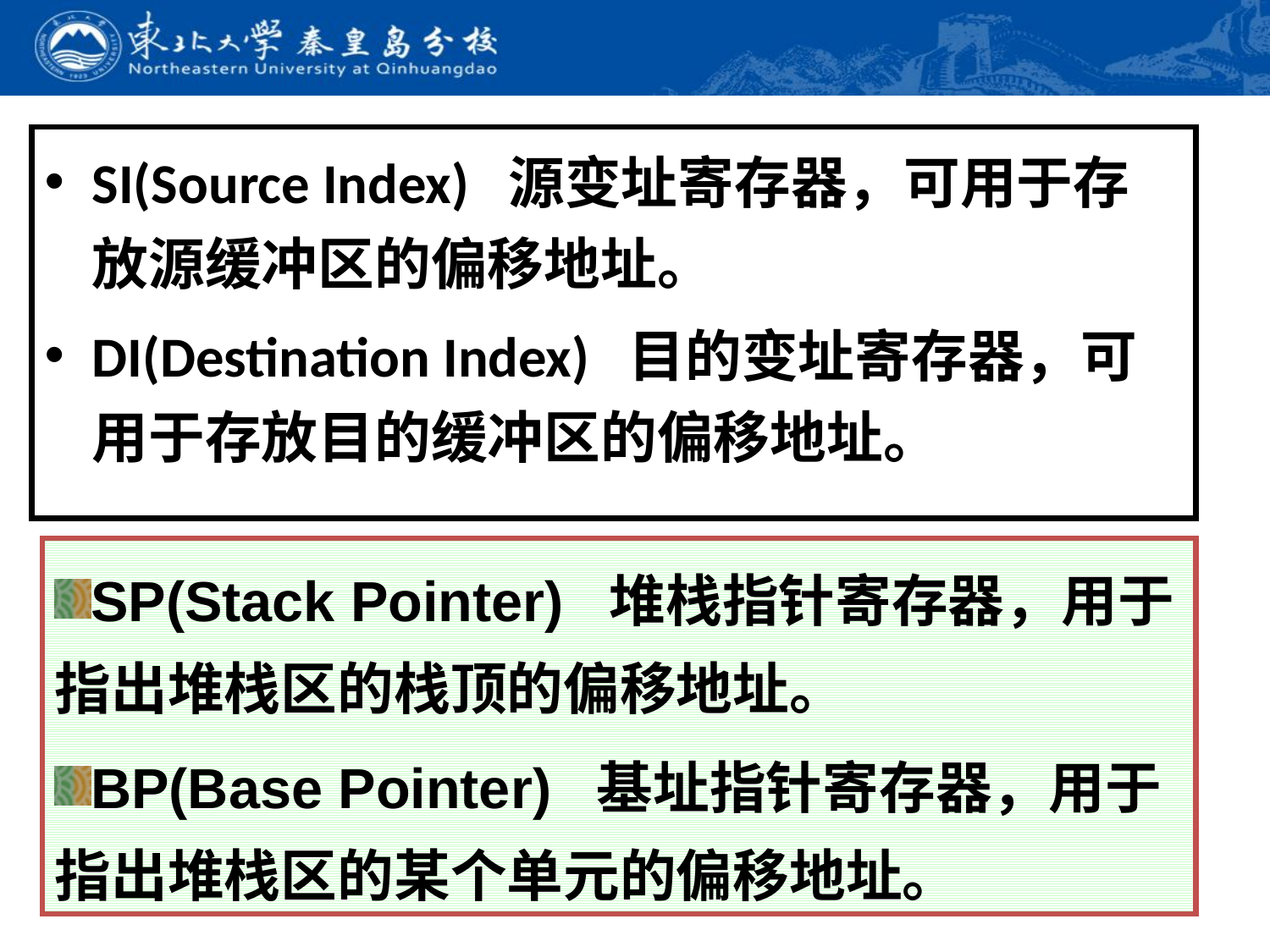

SI(Source Index)  源变址寄存器，可用于存放源缓冲区的偏移地址。
DI(Destination Index)  目的变址寄存器，可用于存放目的缓冲区的偏移地址。
SP(Stack Pointer)  堆栈指针寄存器，用于指出堆栈区的栈顶的偏移地址。
BP(Base Pointer)  基址指针寄存器，用于指出堆栈区的某个单元的偏移地址。